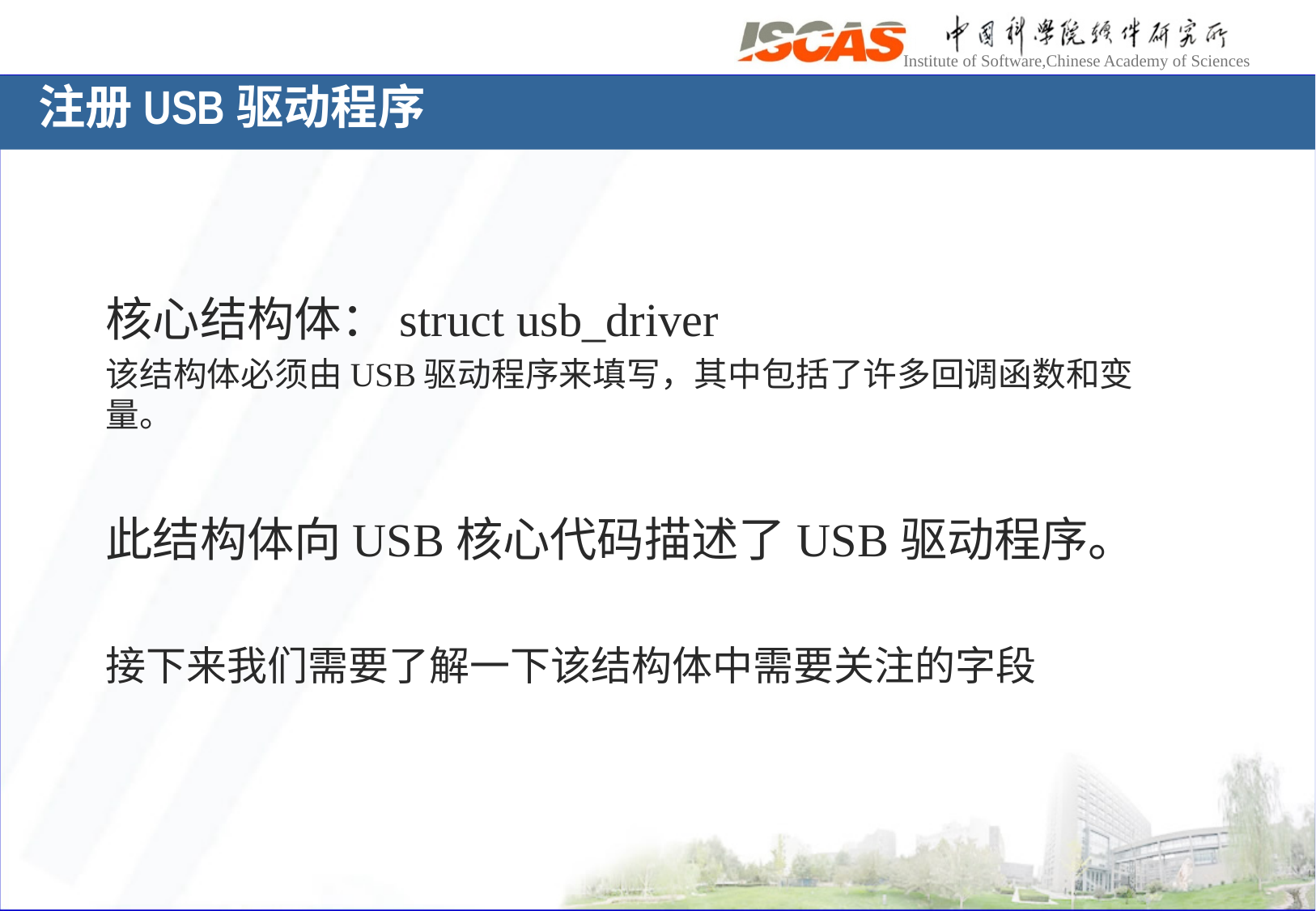

# 注册USB驱动程序
核心结构体：struct usb_driver
该结构体必须由USB驱动程序来填写，其中包括了许多回调函数和变量。

此结构体向USB核心代码描述了USB驱动程序。

接下来我们需要了解一下该结构体中需要关注的字段